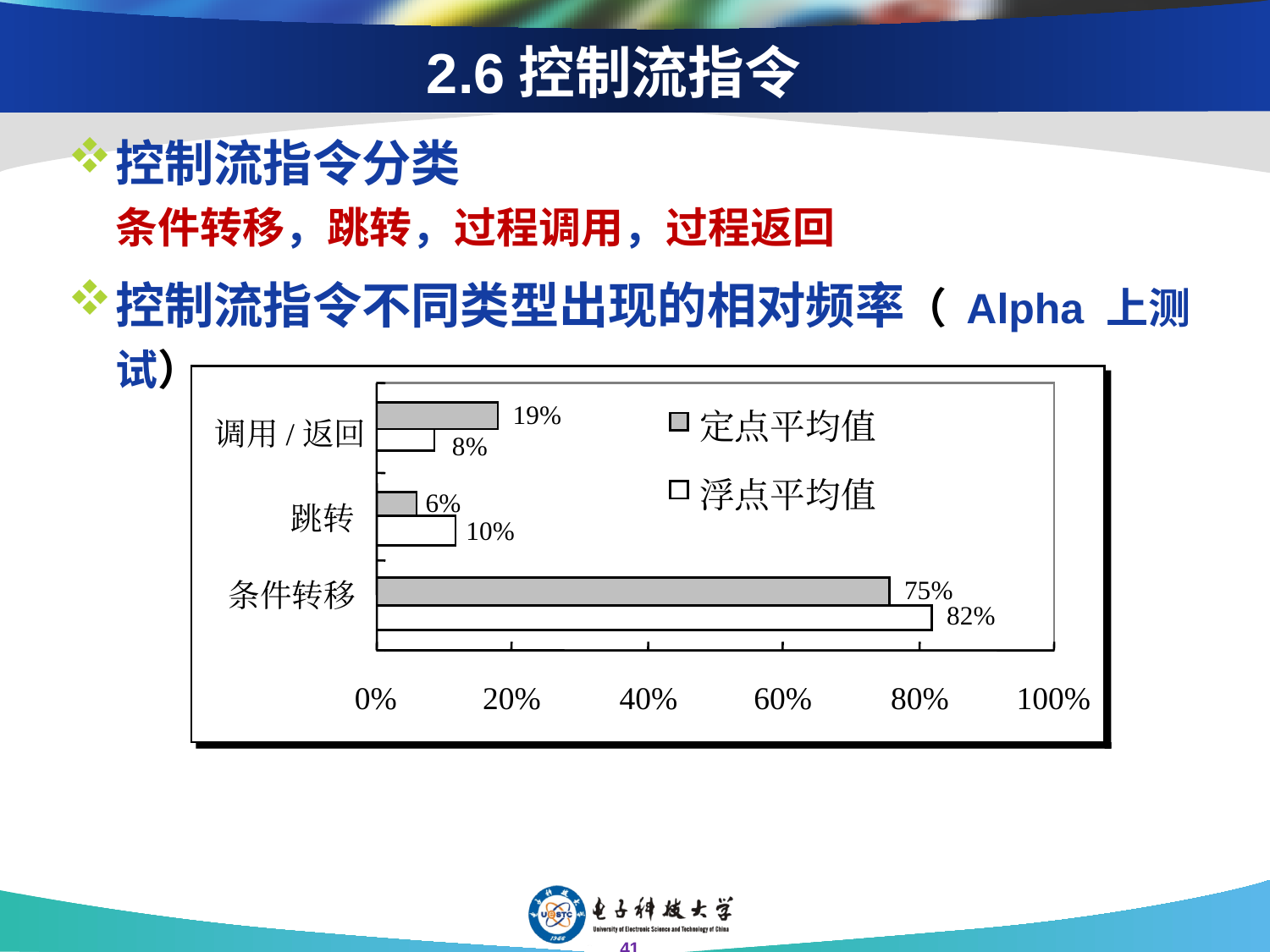

# 2.6控制流指令
控制流指令分类
条件转移，跳转，过程调用，过程返回
控制流指令不同类型出现的相对频率（ Alpha 上测试）

19%

定点平均值

调用/返回

8%

浮点平均值

6%

跳转
10%

75%
条件转移

82%

0%
20%
40%
60%
80%
100%

41